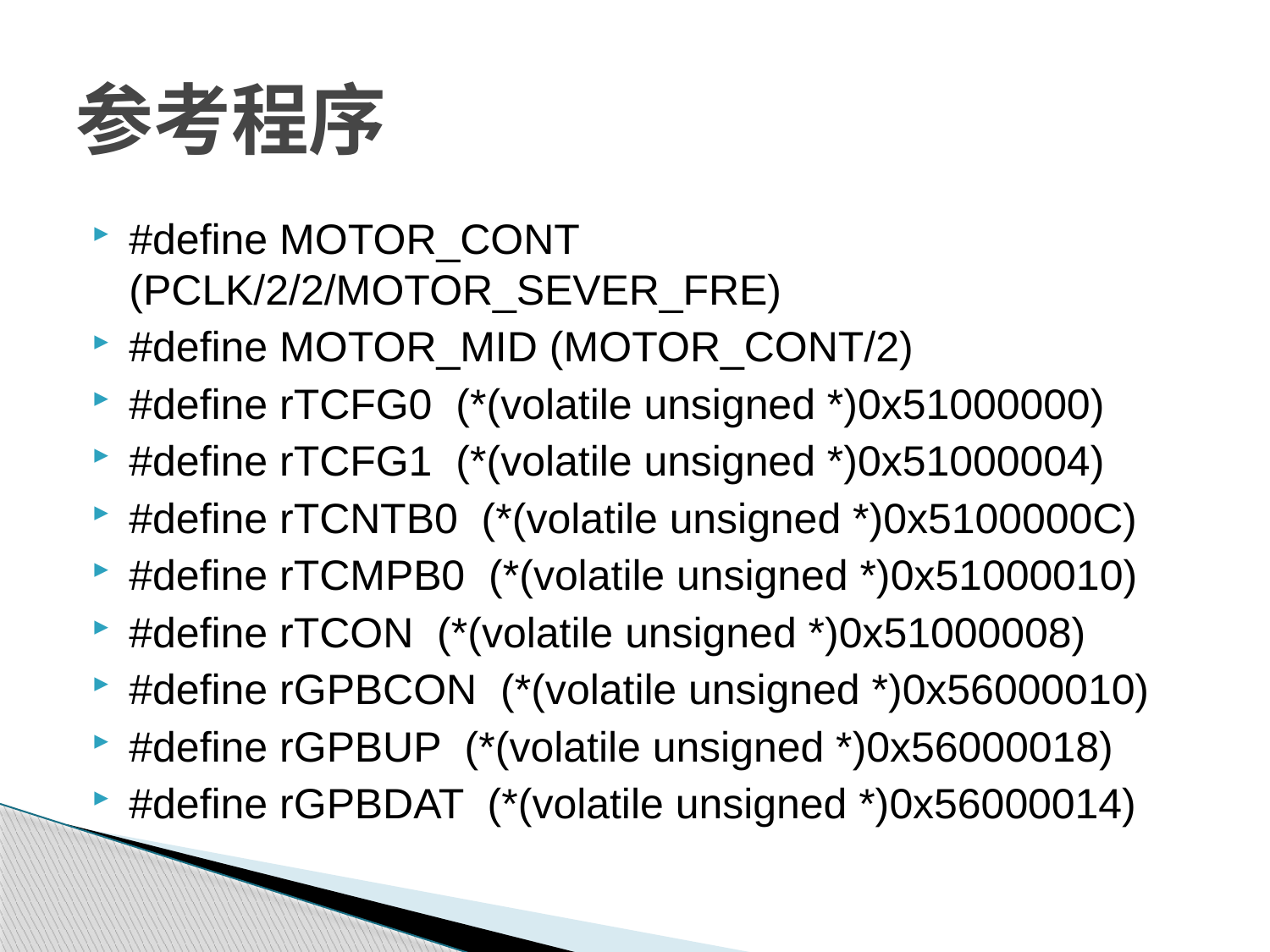

# 参考程序
#define MOTOR_CONT (PCLK/2/2/MOTOR_SEVER_FRE)
#define MOTOR_MID (MOTOR_CONT/2)
#define rTCFG0  (*(volatile unsigned *)0x51000000)
#define rTCFG1  (*(volatile unsigned *)0x51000004)
#define rTCNTB0  (*(volatile unsigned *)0x5100000C)
#define rTCMPB0  (*(volatile unsigned *)0x51000010)
#define rTCON  (*(volatile unsigned *)0x51000008)
#define rGPBCON  (*(volatile unsigned *)0x56000010)
#define rGPBUP  (*(volatile unsigned *)0x56000018)
#define rGPBDAT  (*(volatile unsigned *)0x56000014)